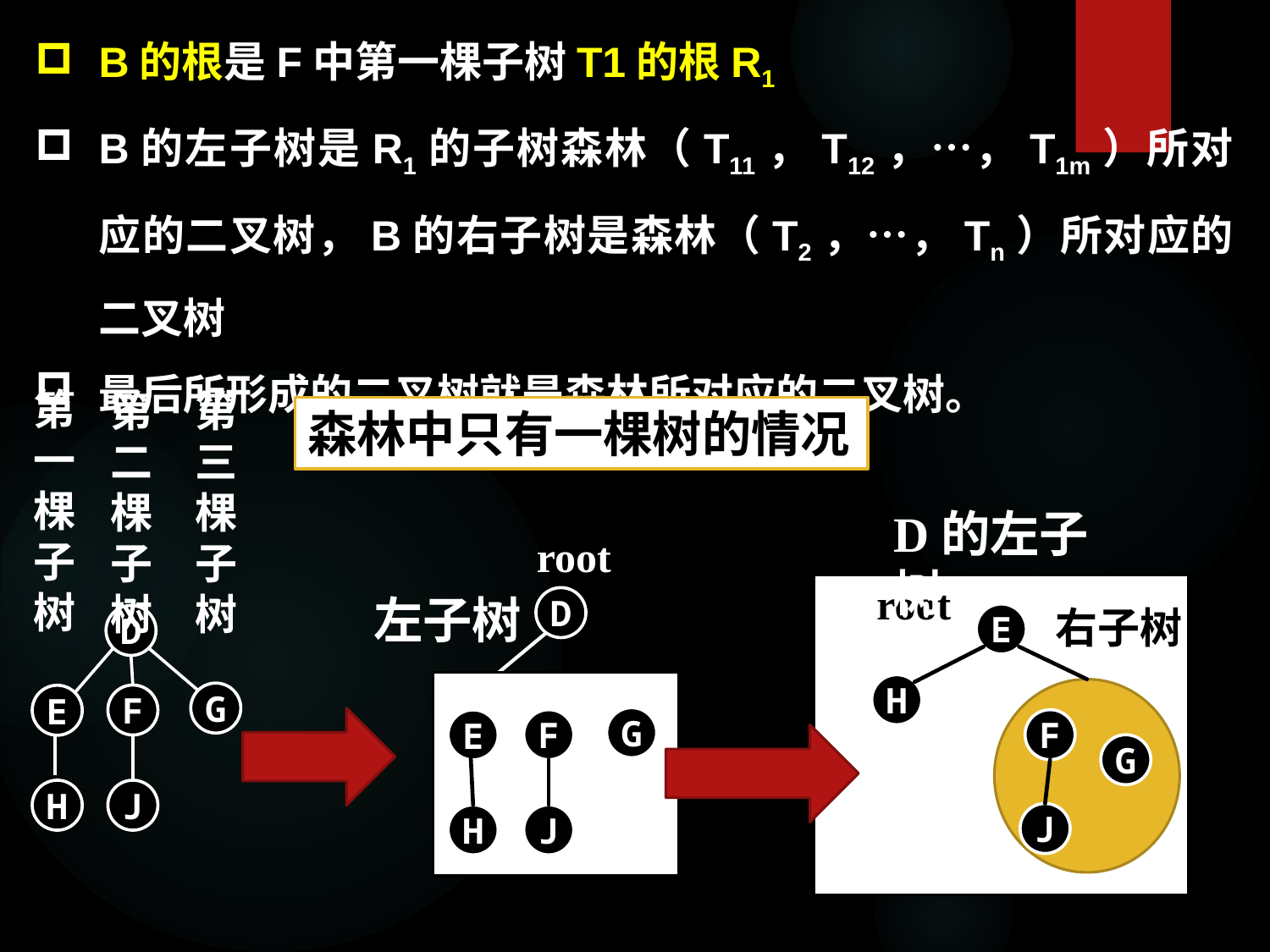

B的根是F中第一棵子树T1的根R1
B的左子树是R1的子树森林（T11，T12，…，T1m）所对应的二叉树，B的右子树是森林（T2，…，Tn）所对应的二叉树
最后所形成的二叉树就是森林所对应的二叉树。
第一棵子树
第二棵子树
第三棵子树
森林中只有一棵树的情况
D的左子树
root
D
root

左子树

右子树

F
G
J
E
D
H
G
F
E
G
F
E
H
J

H
J